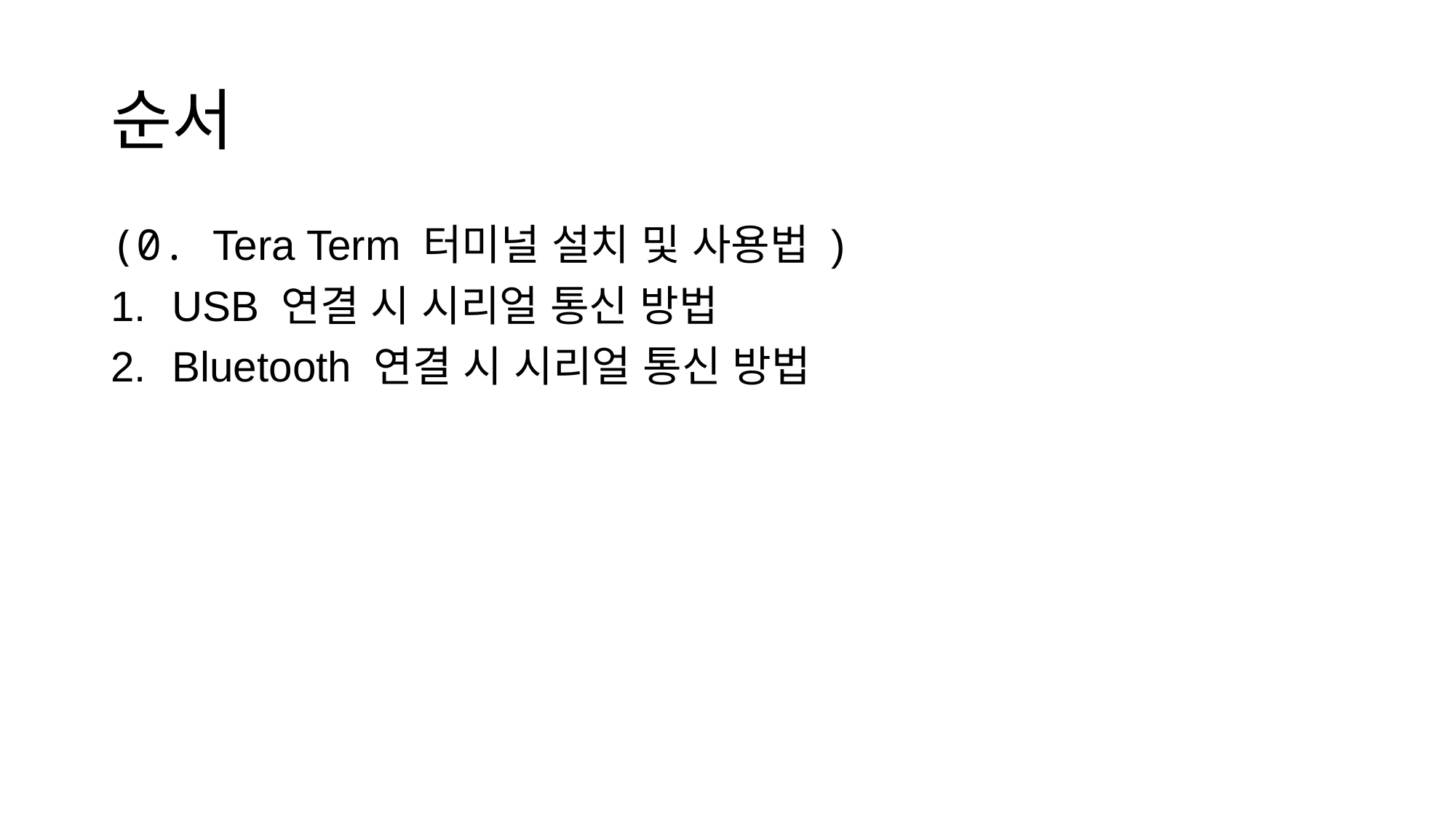

# 순서
(0. Tera Term 터미널 설치 및 사용법 )
USB 연결 시 시리얼 통신 방법
Bluetooth 연결 시 시리얼 통신 방법